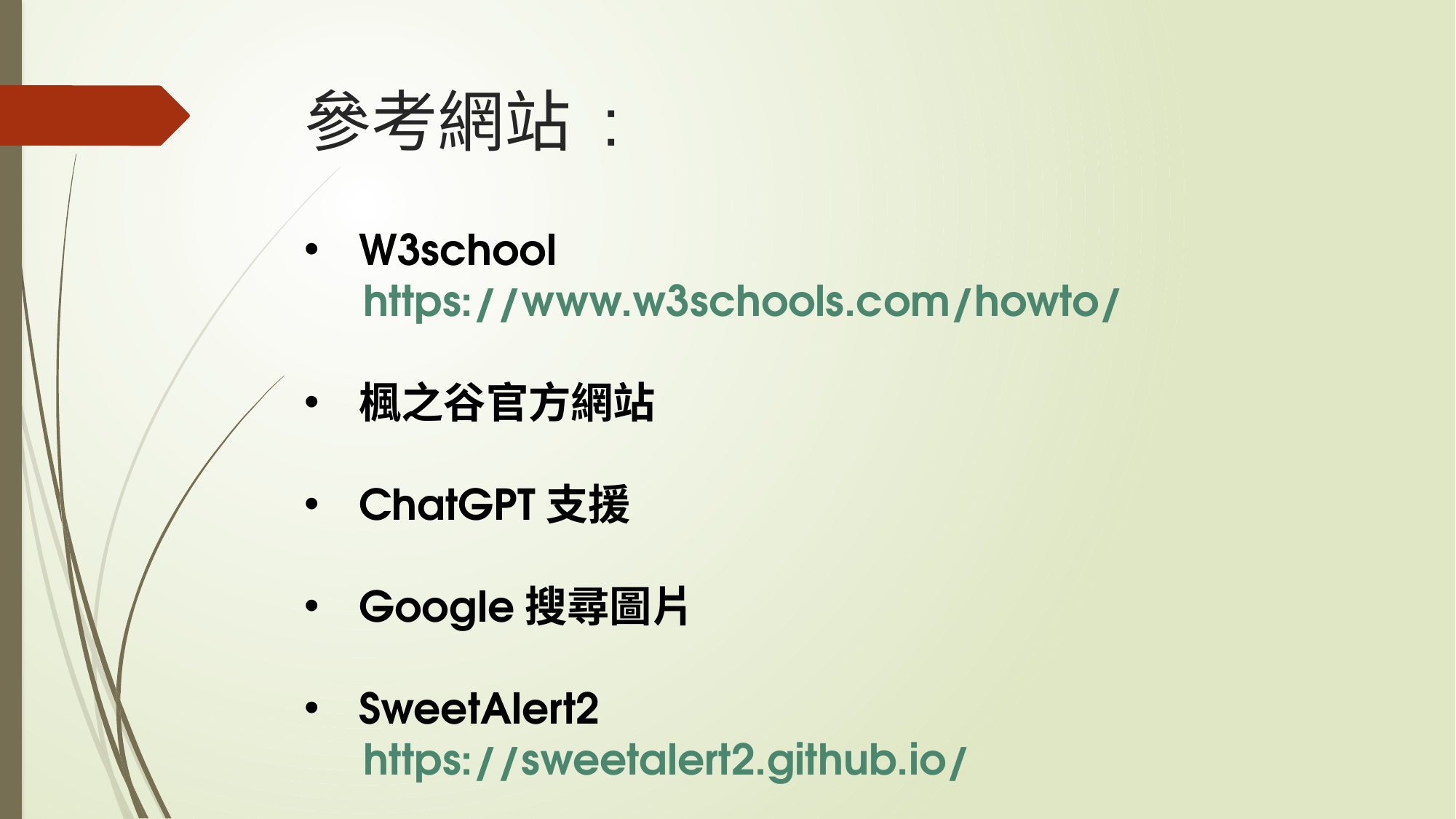

# 參考網站 :
W3school
     https://www.w3schools.com/howto/

楓之谷官方網站

ChatGPT支援

Google搜尋圖片

SweetAlert2
     https://sweetalert2.github.io/